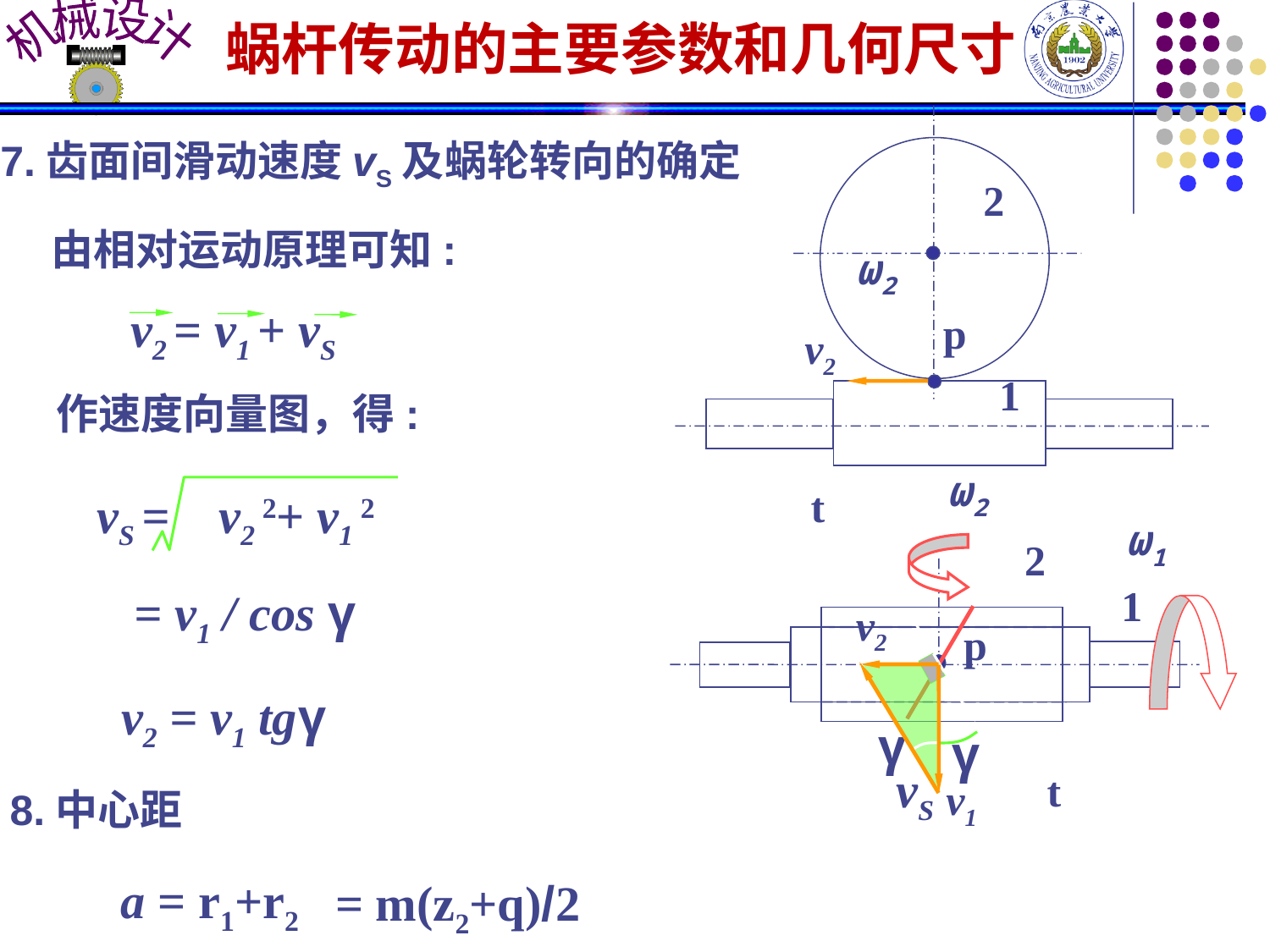

蜗杆传动的主要参数和几何尺寸

2

p
1

7.齿面间滑动速度vS及蜗轮转向的确定
由相对运动原理可知:

ω2
ω2

v2 = v1 + vS

v2

作速度向量图，得:
t

γ

t

vS =    v2 2+ v1 2
ω1

2

1

p

= v1 / cos γ
v2

vS

γ

v1
v2 = v1 tgγ
8.中心距
a = r1+r2
= m(z2+q)/2